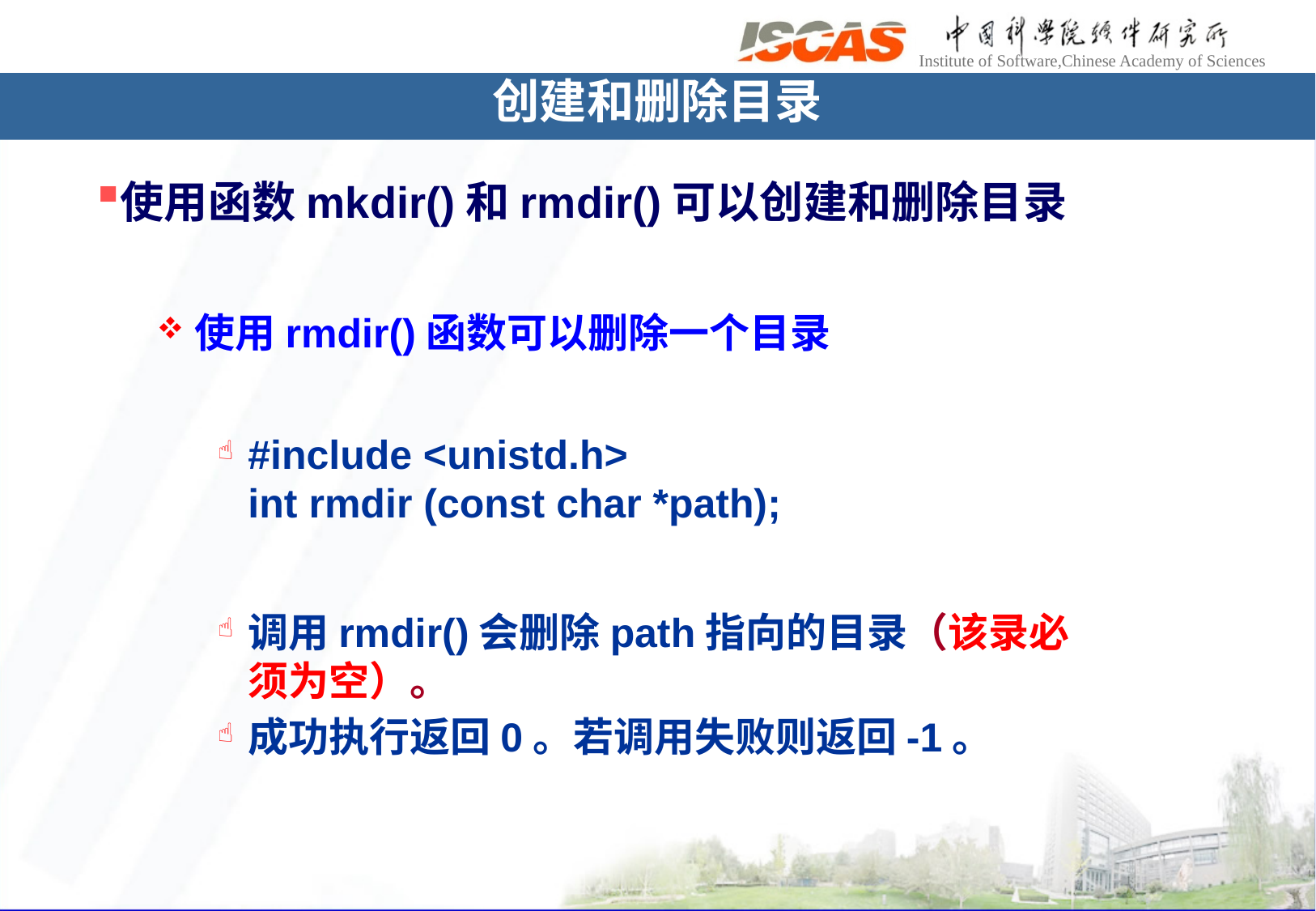

创建和删除目录

使用函数mkdir()和rmdir()可以创建和删除目录

使用rmdir()函数可以删除一个目录

#include <unistd.h>
int rmdir (const char *path);

调用rmdir()会删除path指向的目录（该录必须为空）。
成功执行返回0。若调用失败则返回-1。